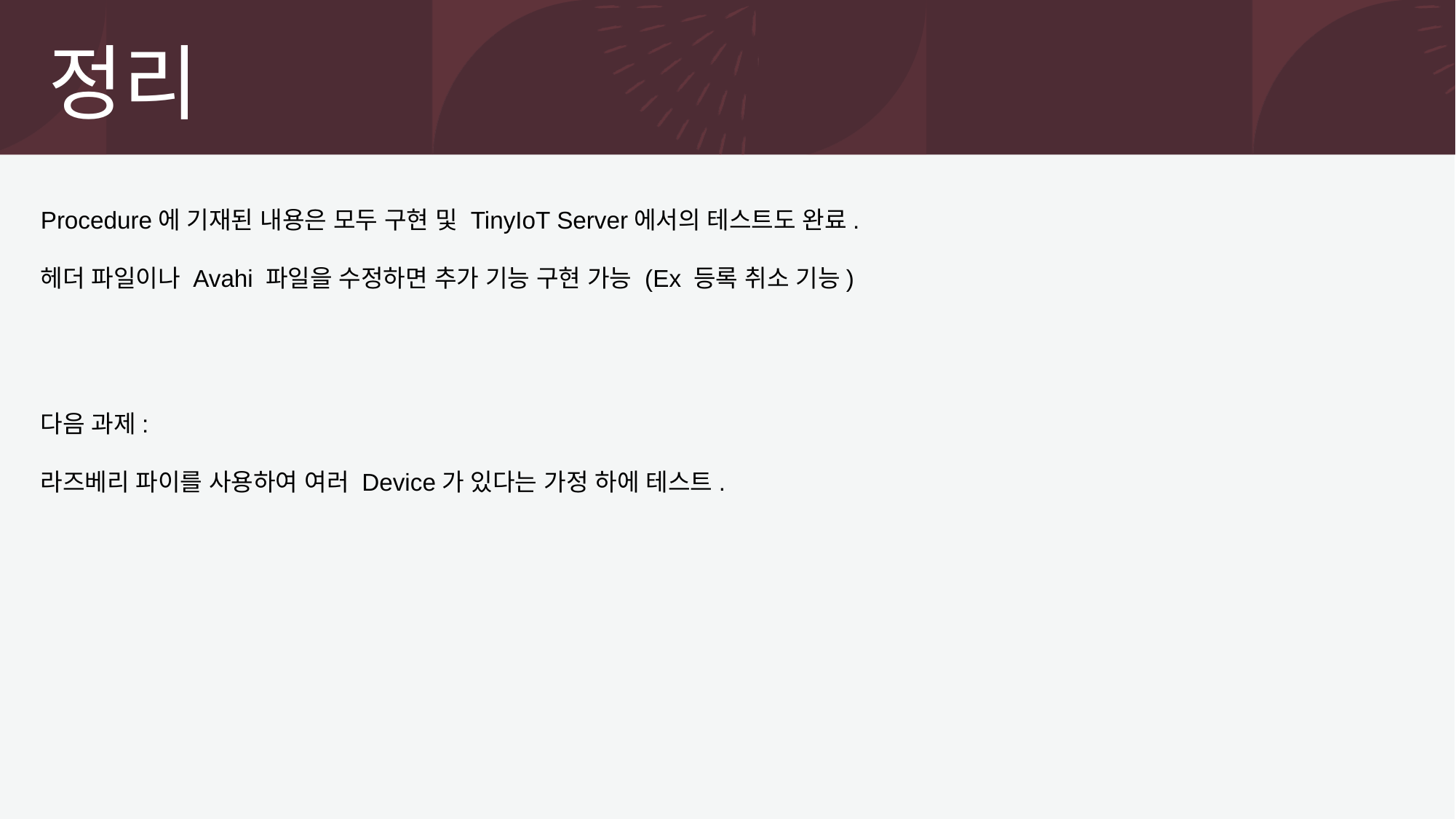

정리
Procedure에 기재된 내용은 모두 구현 및 TinyIoT Server에서의 테스트도 완료.

헤더 파일이나 Avahi 파일을 수정하면 추가 기능 구현 가능 (Ex 등록 취소 기능)

다음 과제:

라즈베리 파이를 사용하여 여러 Device가 있다는 가정 하에 테스트.